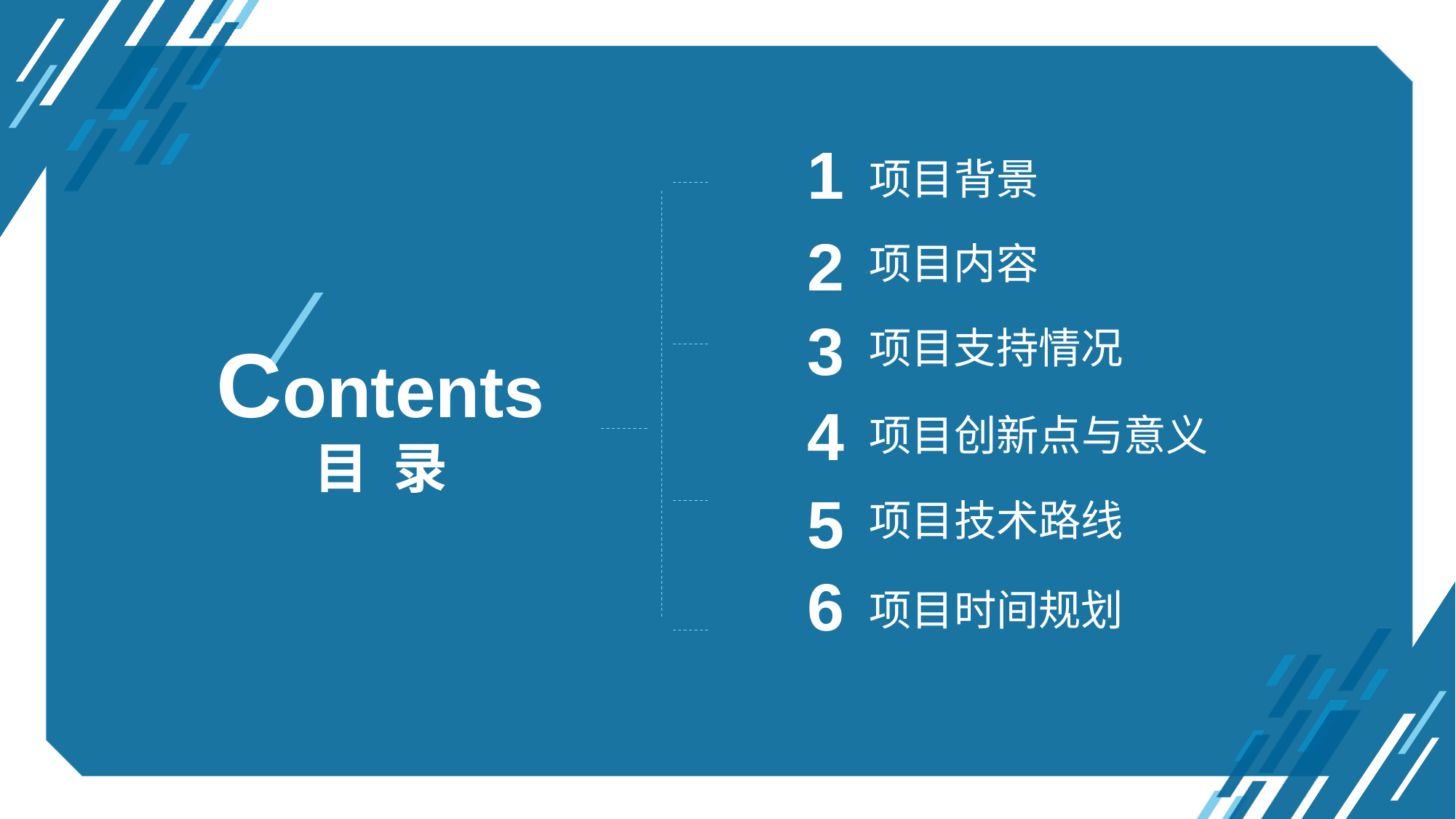

1
项目背景
2
项目内容

Contents
目  录
3
项目创新点与意义
项目支持情况
4
项目时间规划
5
项目技术路线
6